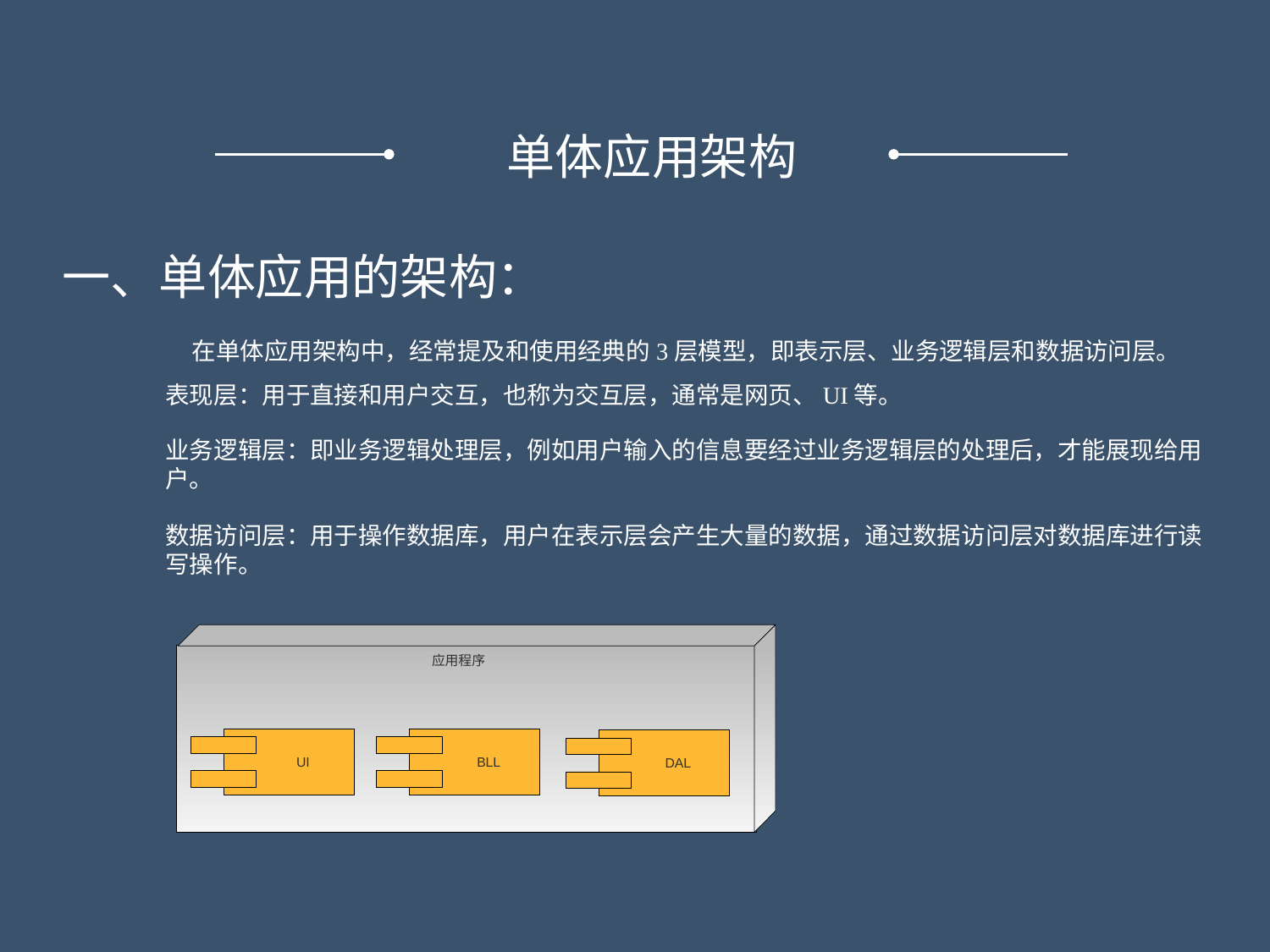

单体应用架构

一、单体应用的架构：
在单体应用架构中，经常提及和使用经典的3层模型，即表示层、业务逻辑层和数据访问层。
表现层：用于直接和用户交互，也称为交互层，通常是网页、UI等。

业务逻辑层：即业务逻辑处理层，例如用户输入的信息要经过业务逻辑层的处理后，才能展现给用户。
数据访问层：用于操作数据库，用户在表示层会产生大量的数据，通过数据访问层对数据库进行读写操作。
应用程序

UI

BLL

DAL